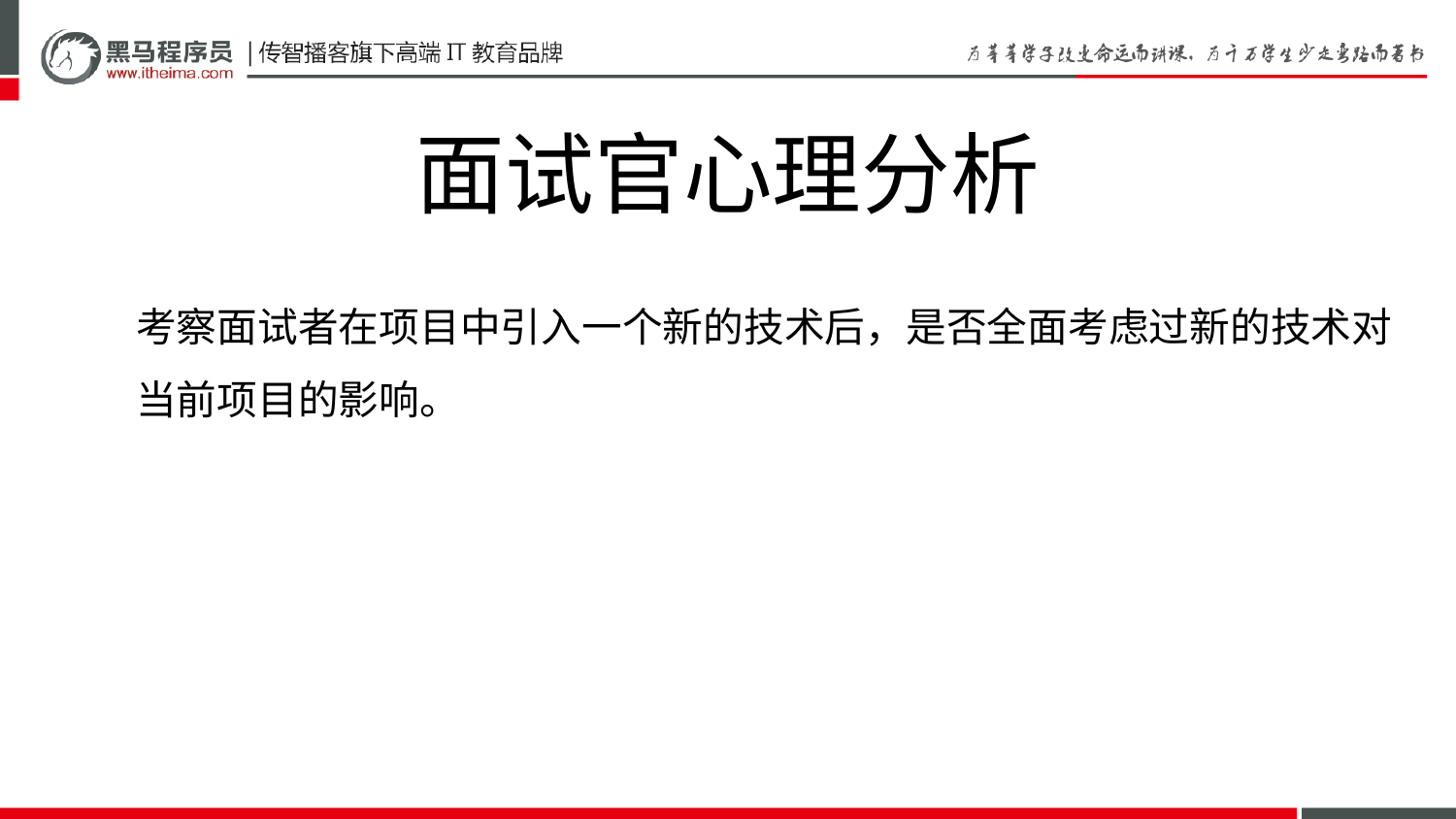

# 面试官心理分析
考察面试者在项目中引入一个新的技术后，是否全面考虑过新的技术对当前项目的影响。